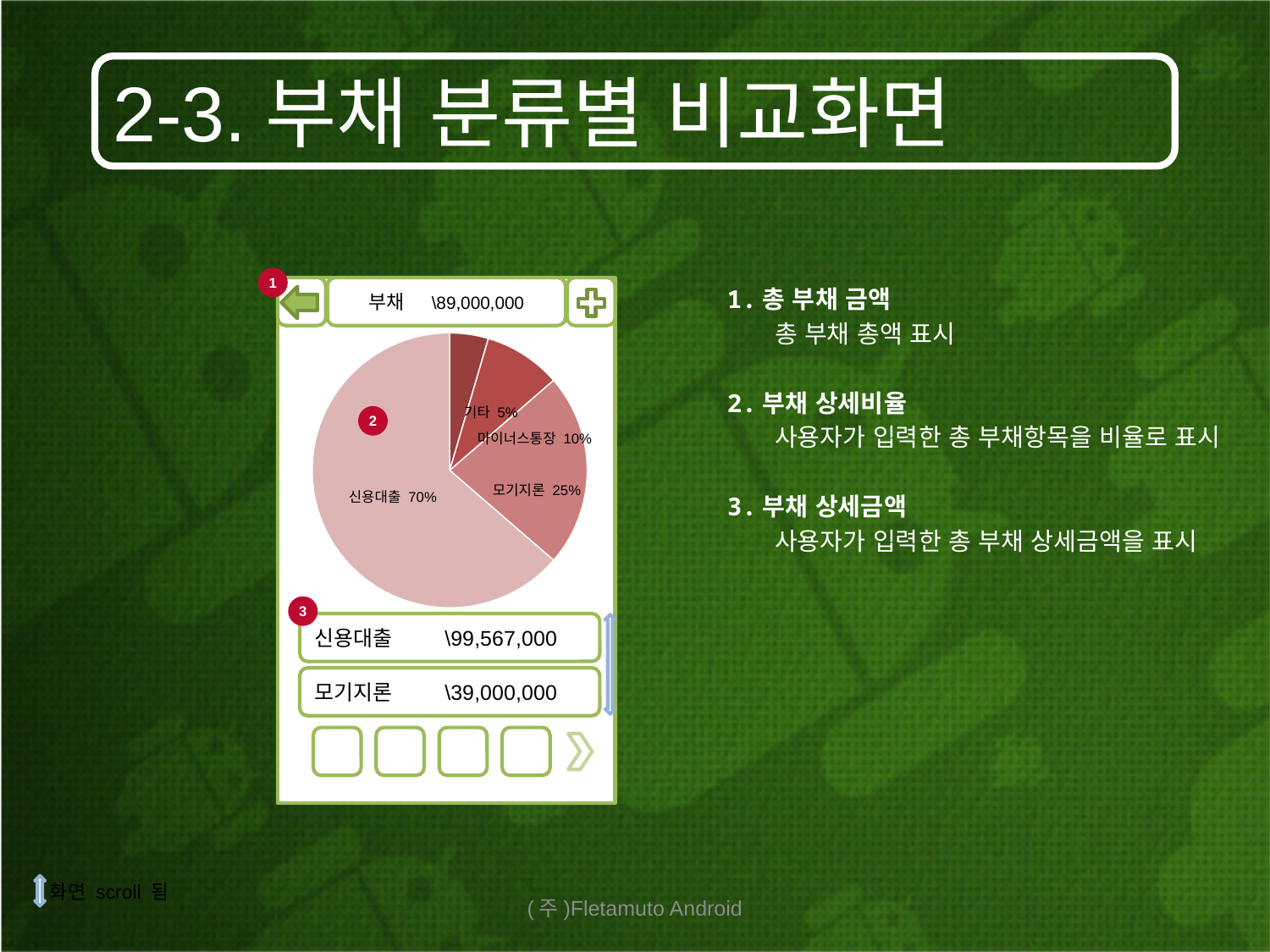

2-3.부채 분류별 비교화면
1

부채    \89,000,000

1.총 부채 금액
	총 부채 총액 표시

2.부채 상세비율
	사용자가 입력한 총 부채항목을 비율로 표시

3.부채 상세금액
	사용자가 입력한 총 부채 상세금액을 표시

### Chart

| Category | 판매 |
|---|---|
|  | 5.0 |
|  | 10.0 |
|  | 25.0 |
|  | 70.0 |
기타 5%
2
마이너스통장 10%
모기지론 25%
신용대출 70%
3
신용대출        \99,567,000

모기지론        \39,000,000

화면 scroll 됨

(주)Fletamuto Android